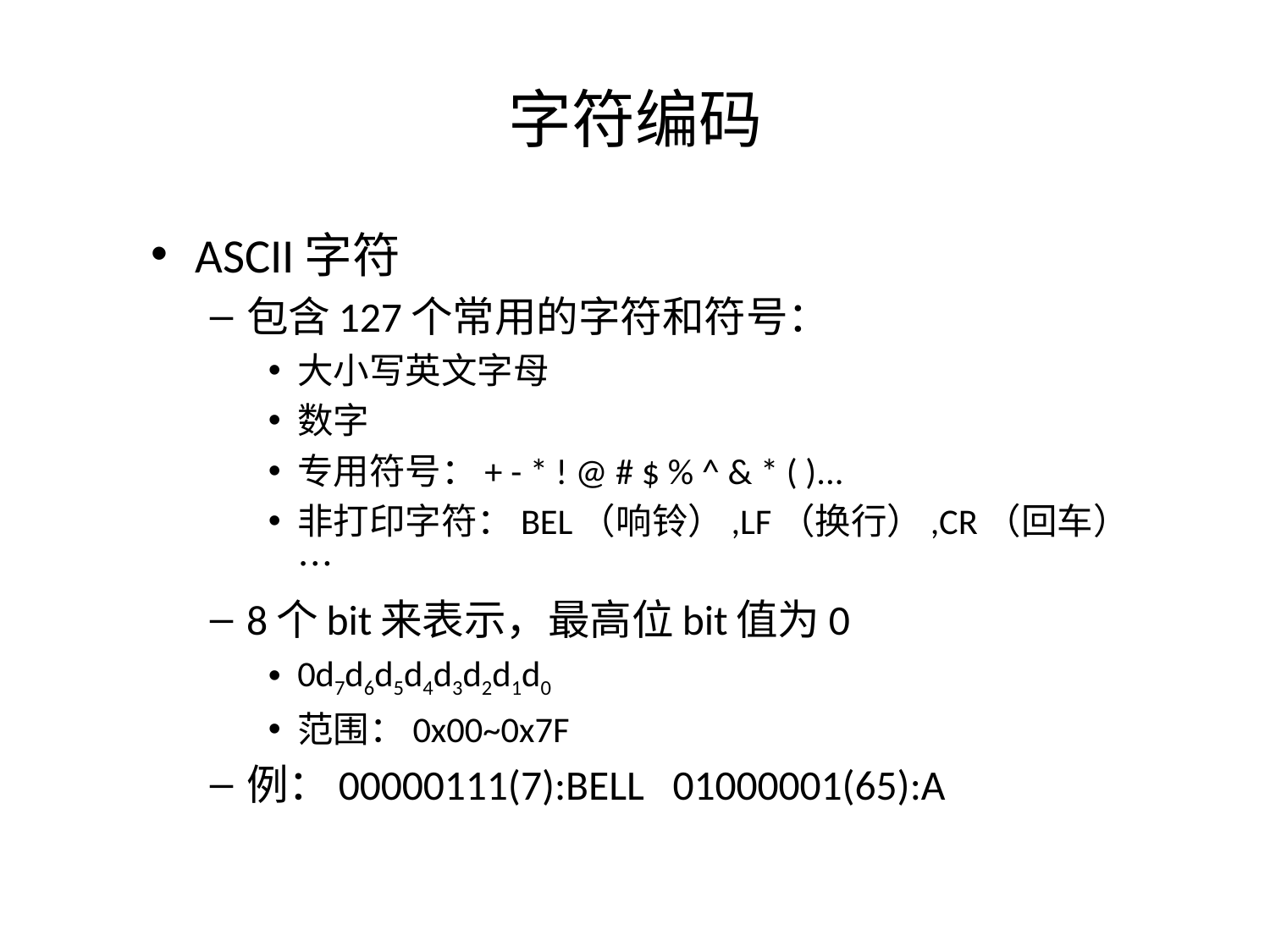

# 字符编码
ASCII字符
包含127个常用的字符和符号：
大小写英文字母
数字
专用符号：+ - * ! @ # $ % ^ & * ( )...
非打印字符：BEL（响铃）,LF（换行）,CR（回车）…
8个bit来表示，最高位bit值为0
0d7d6d5d4d3d2d1d0
范围：0x00~0x7F
例：00000111(7):BELL   01000001(65):A